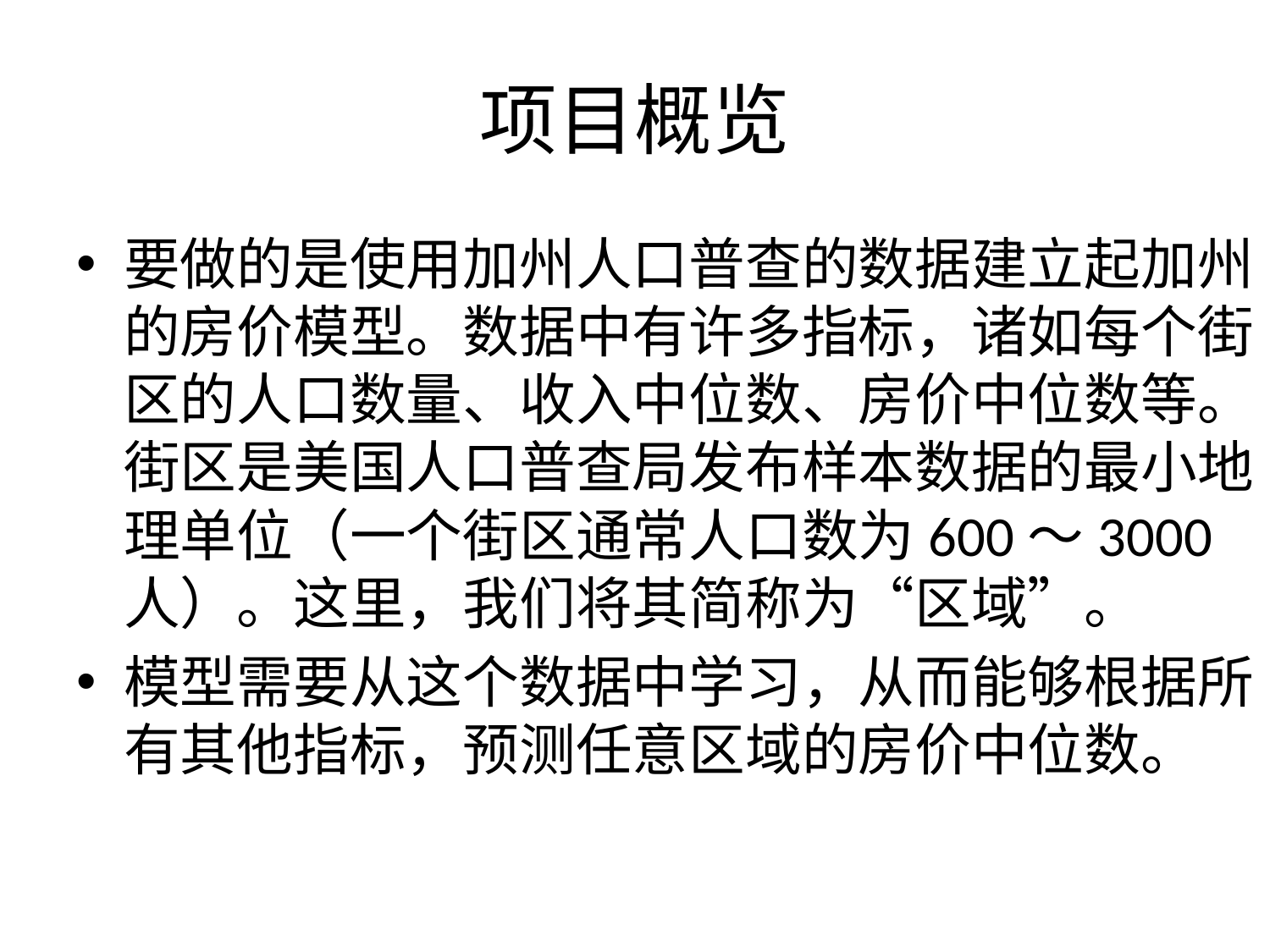

# 项目概览
要做的是使用加州人口普查的数据建立起加州的房价模型。数据中有许多指标，诸如每个街区的人口数量、收入中位数、房价中位数等。街区是美国人口普查局发布样本数据的最小地理单位（一个街区通常人口数为600～3000人）。这里，我们将其简称为“区域”。
模型需要从这个数据中学习，从而能够根据所有其他指标，预测任意区域的房价中位数。